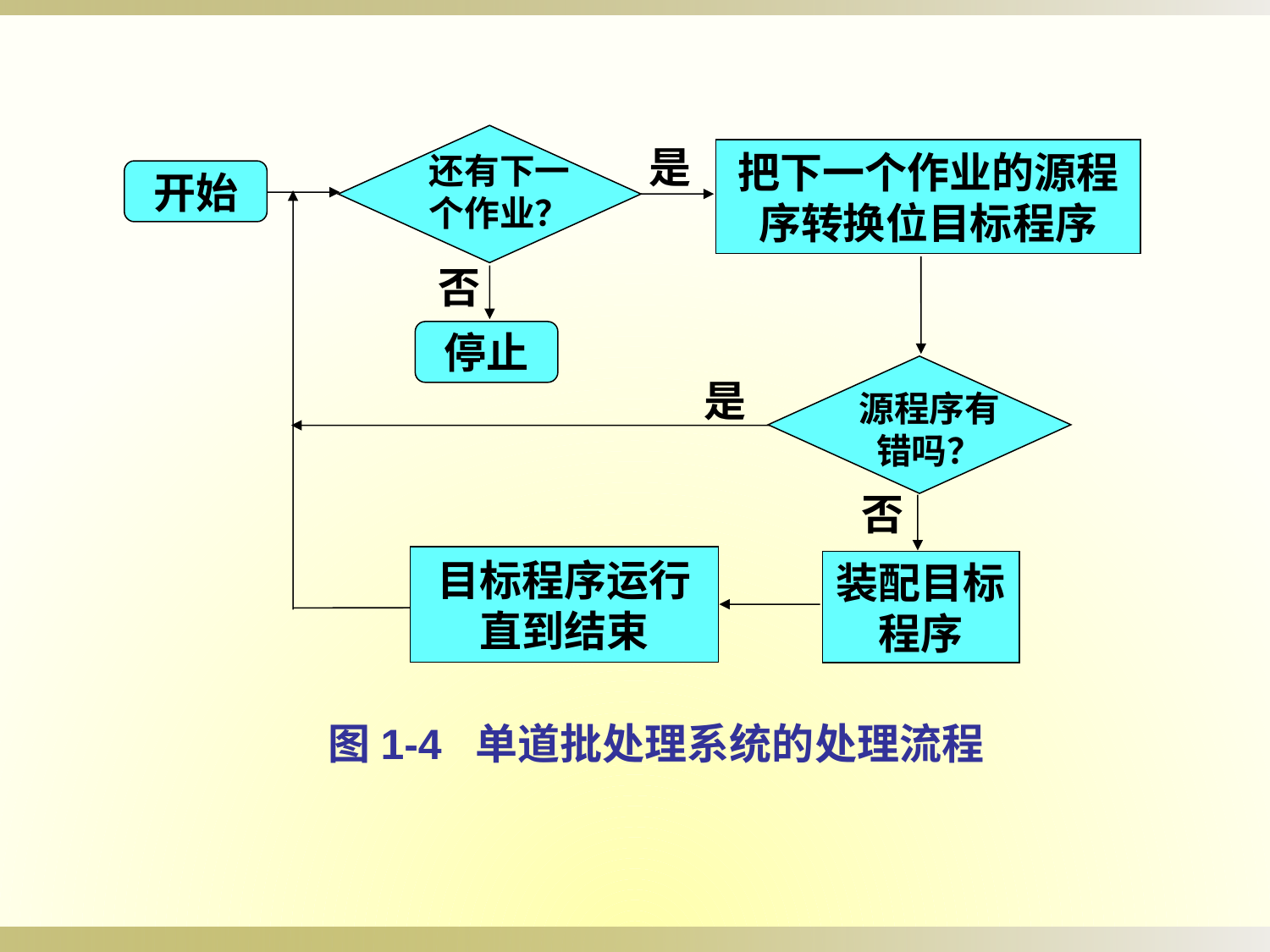

是
把下一个作业的源程序转换位目标程序
还有下一个作业？
开始

否

停止

是
源程序有错吗？

否

目标程序运行
直到结束
装配目标程序

图1-4  单道批处理系统的处理流程
23